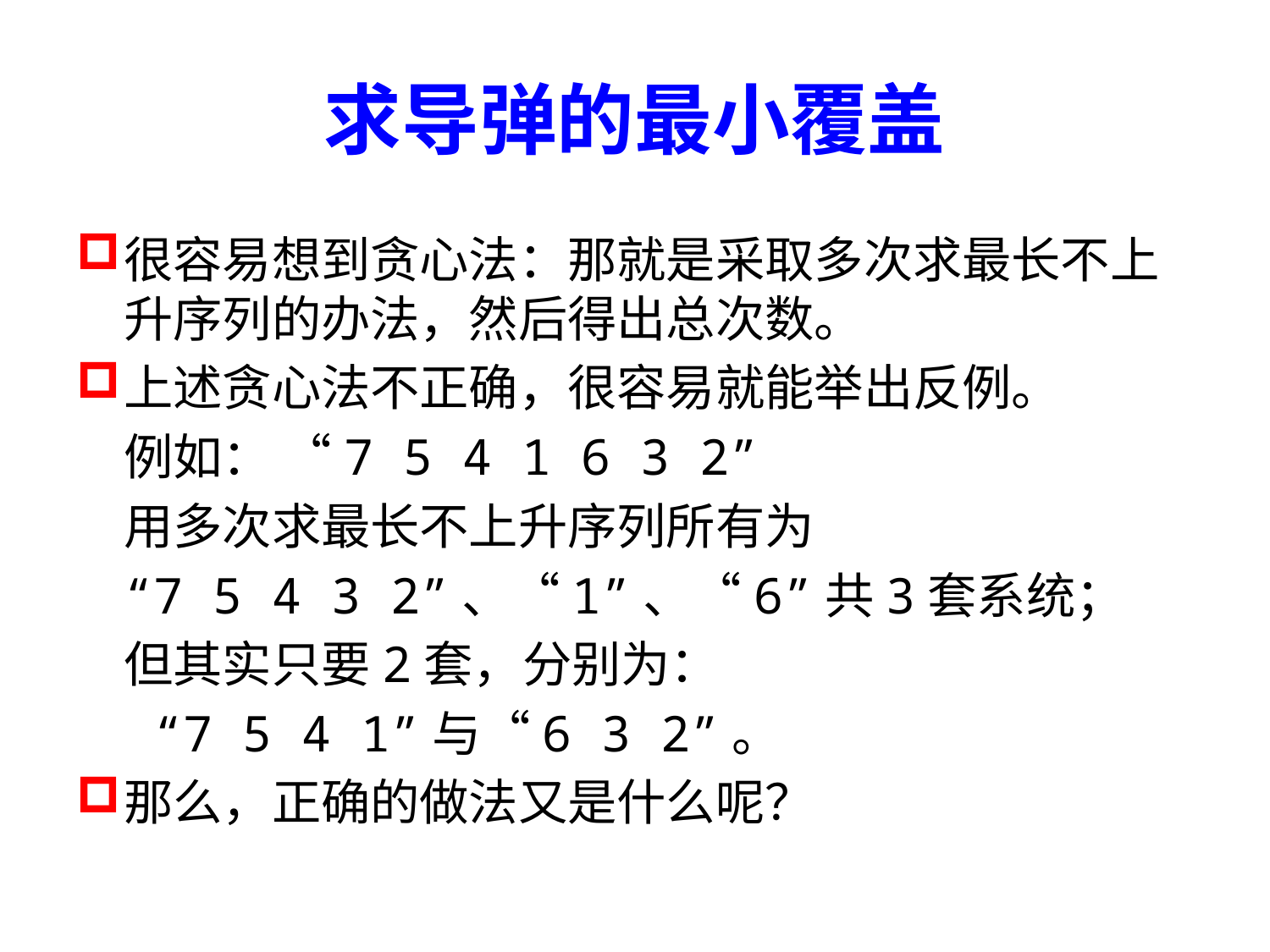

# 求导弹的最小覆盖
很容易想到贪心法：那就是采取多次求最长不上升序列的办法，然后得出总次数。
上述贪心法不正确，很容易就能举出反例。
	例如： “7 5 4 1 6 3 2”
	用多次求最长不上升序列所有为
	“7 5 4 3 2”、“1”、“6”共3套系统；
	但其实只要2套，分别为：
	 “7 5 4 1”与“6 3 2”。
那么，正确的做法又是什么呢？